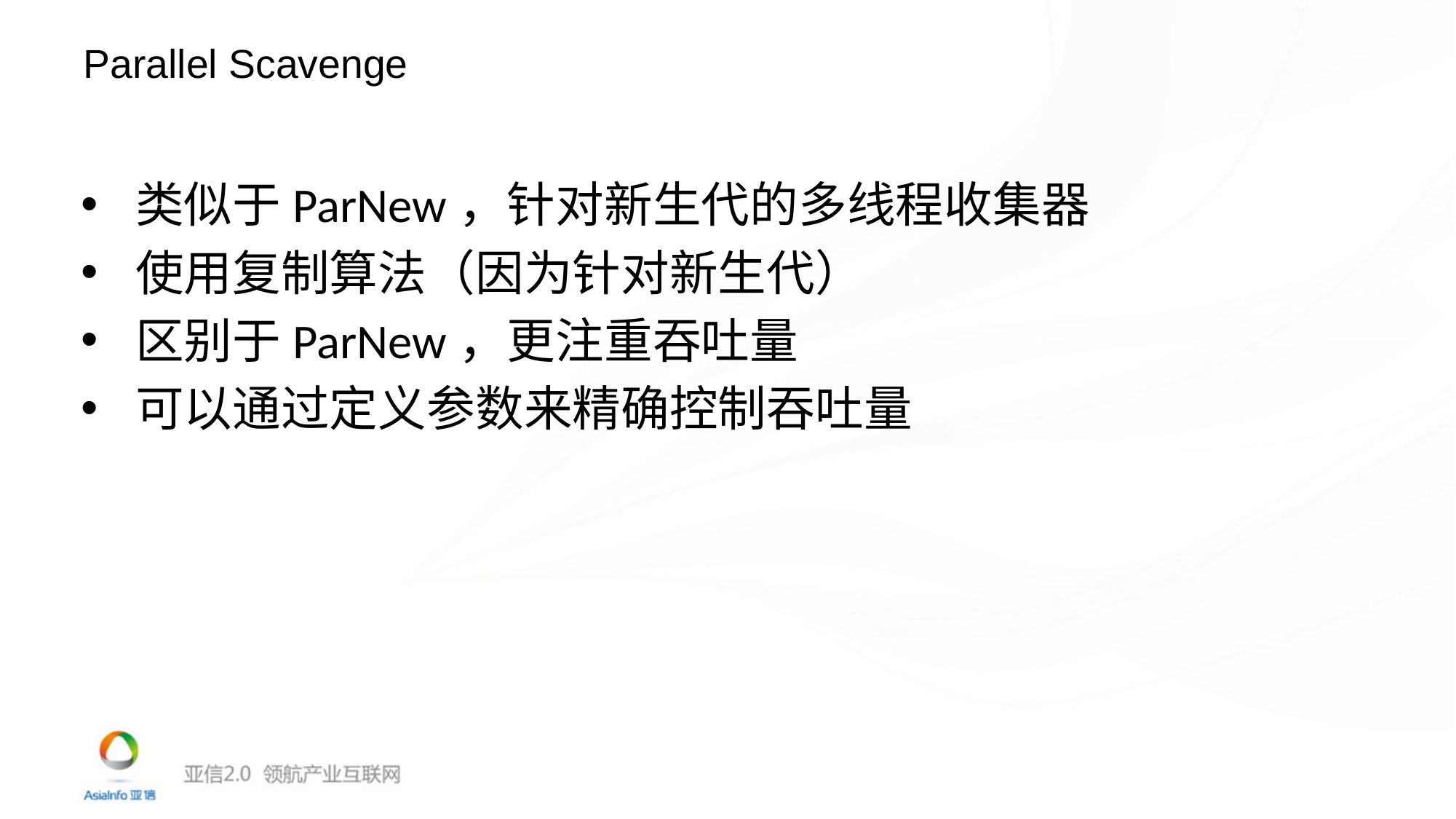

# Parallel Scavenge
类似于ParNew，针对新生代的多线程收集器
使用复制算法（因为针对新生代）
区别于ParNew，更注重吞吐量
可以通过定义参数来精确控制吞吐量